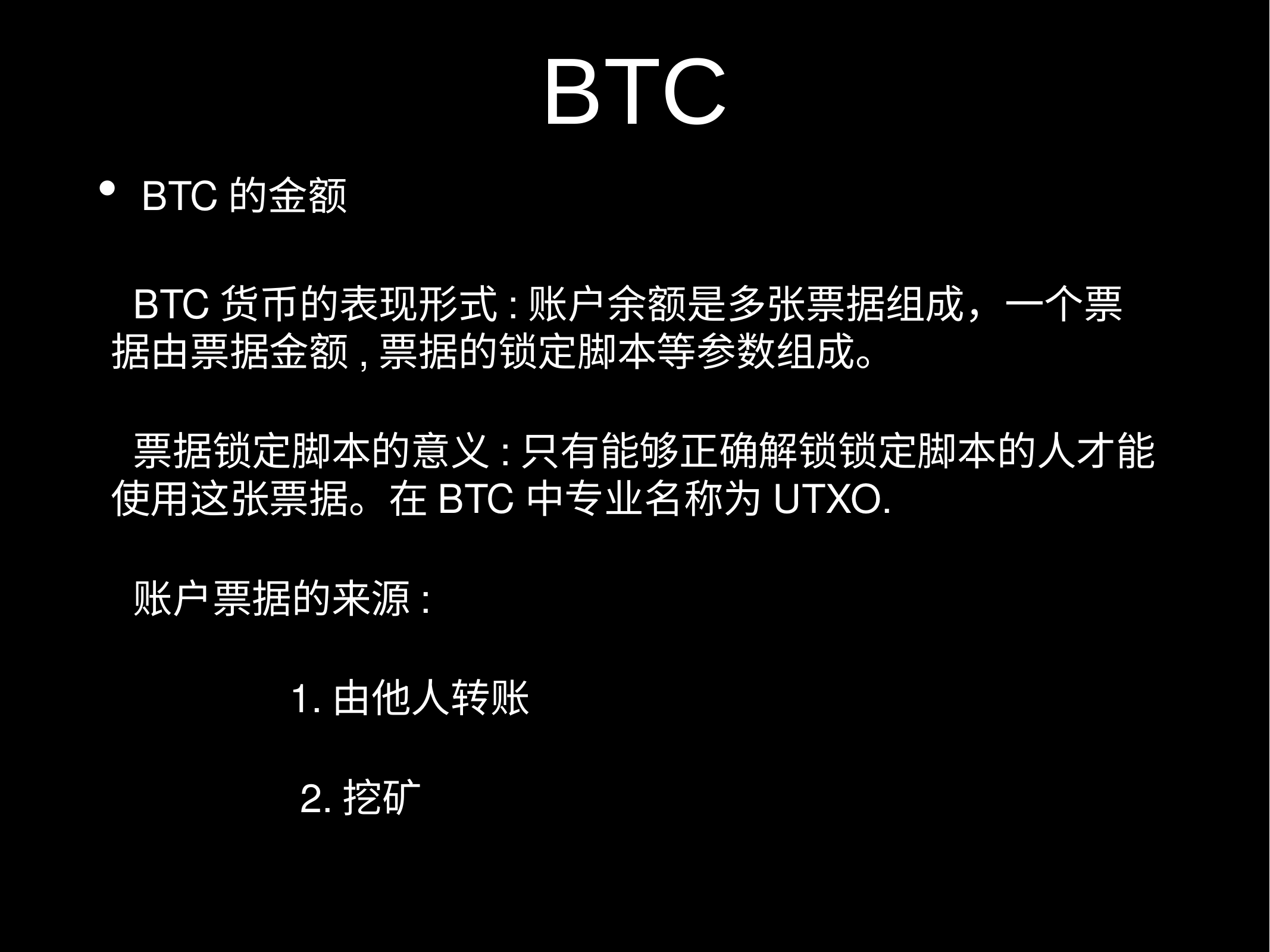

# BTC
BTC的金额
BTC货币的表现形式:账户余额是多张票据组成，一个票据由票据金额,票据的锁定脚本等参数组成。
票据锁定脚本的意义:只有能够正确解锁锁定脚本的人才能使用这张票据。在BTC中专业名称为UTXO.
账户票据的来源:
1.由他人转账
 2.挖矿